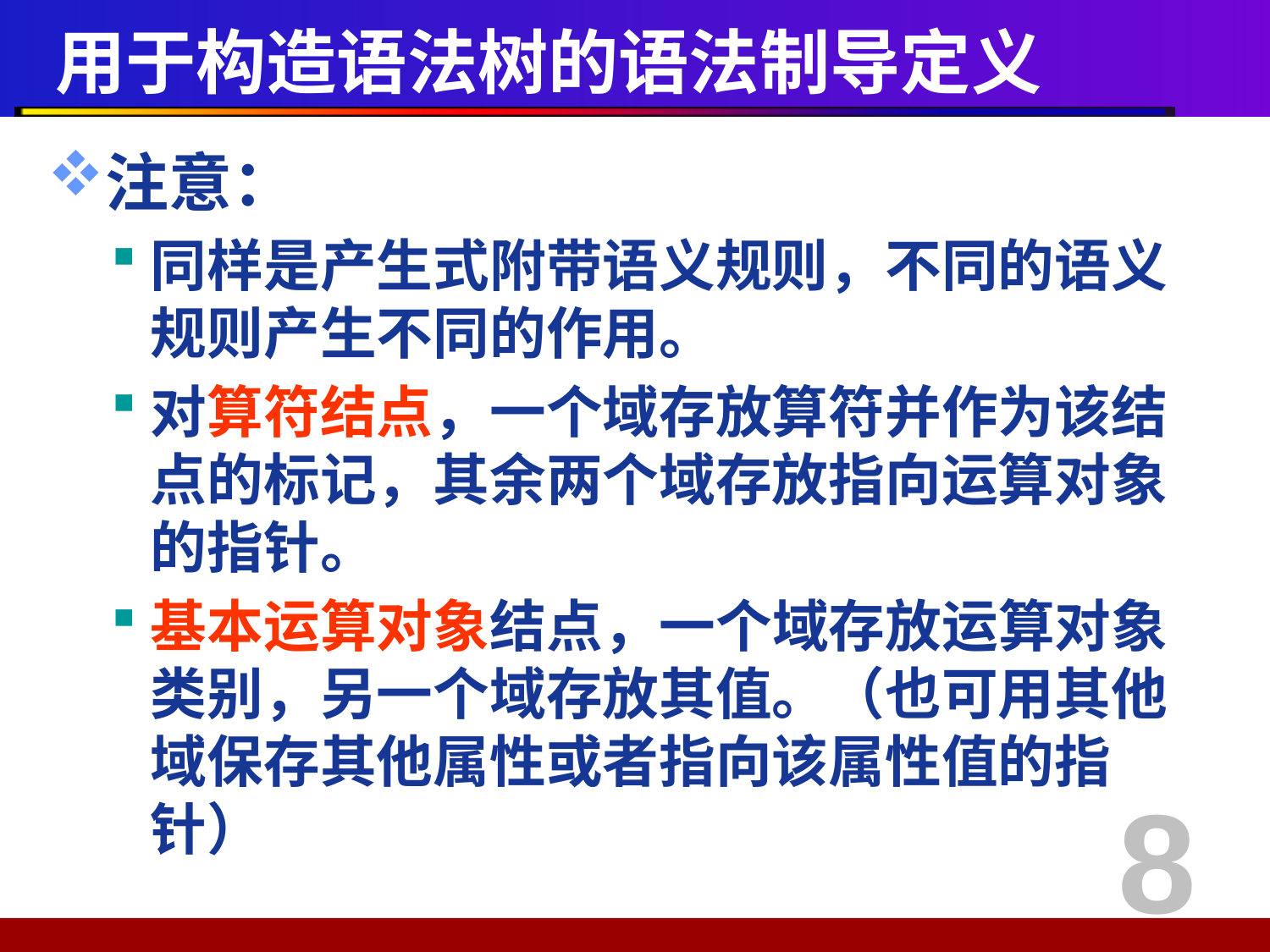

# 用于构造语法树的语法制导定义
注意：
同样是产生式附带语义规则，不同的语义规则产生不同的作用。
对算符结点，一个域存放算符并作为该结点的标记，其余两个域存放指向运算对象的指针。
基本运算对象结点，一个域存放运算对象类别，另一个域存放其值。（也可用其他域保存其他属性或者指向该属性值的指针）
8